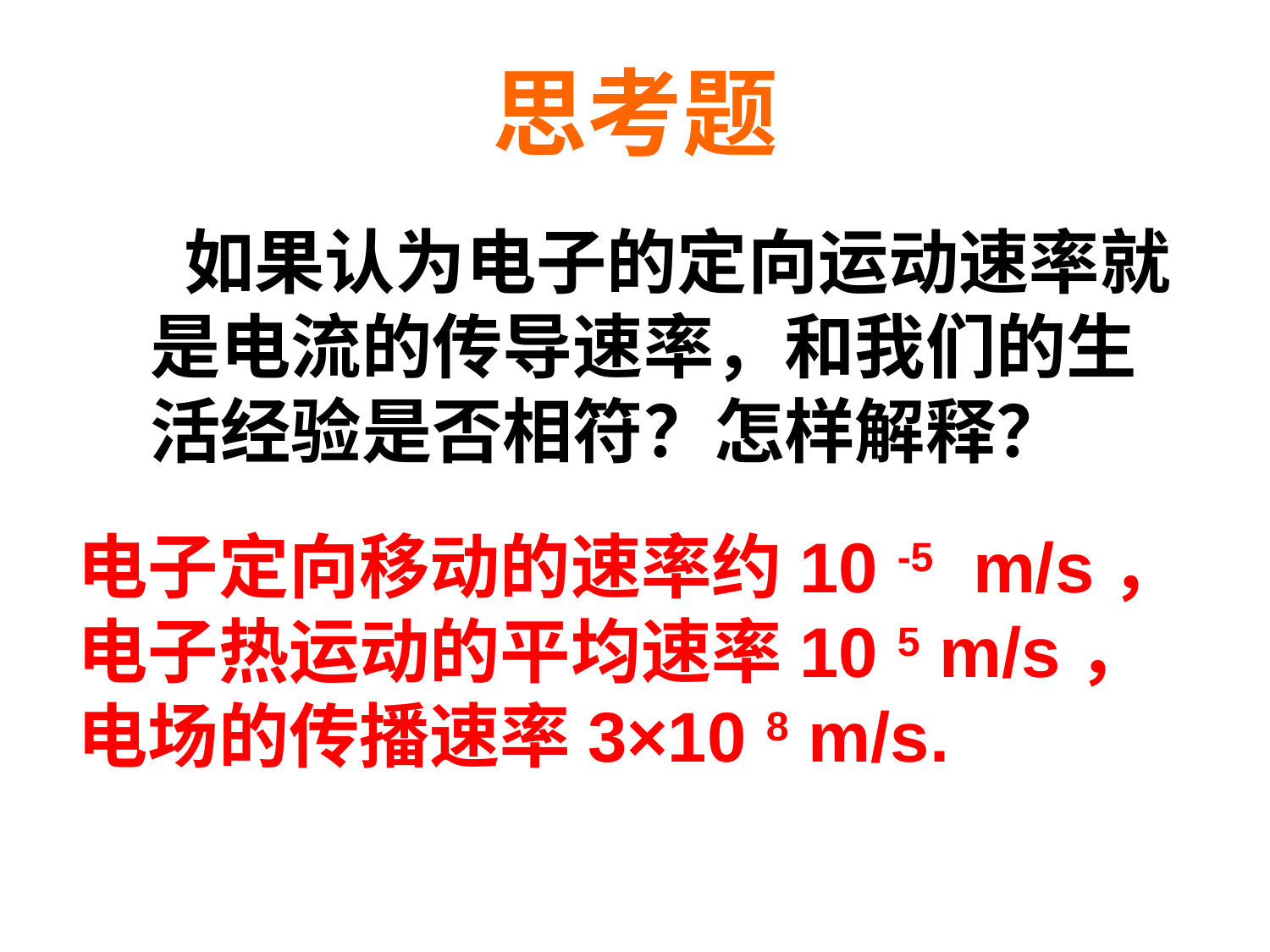

# 思考题
    如果认为电子的定向运动速率就是电流的传导速率，和我们的生活经验是否相符？怎样解释？
   电子定向移动的速率约10 -5  m/s，
   电子热运动的平均速率10 5 m/s，
   电场的传播速率3×10 8 m/s.